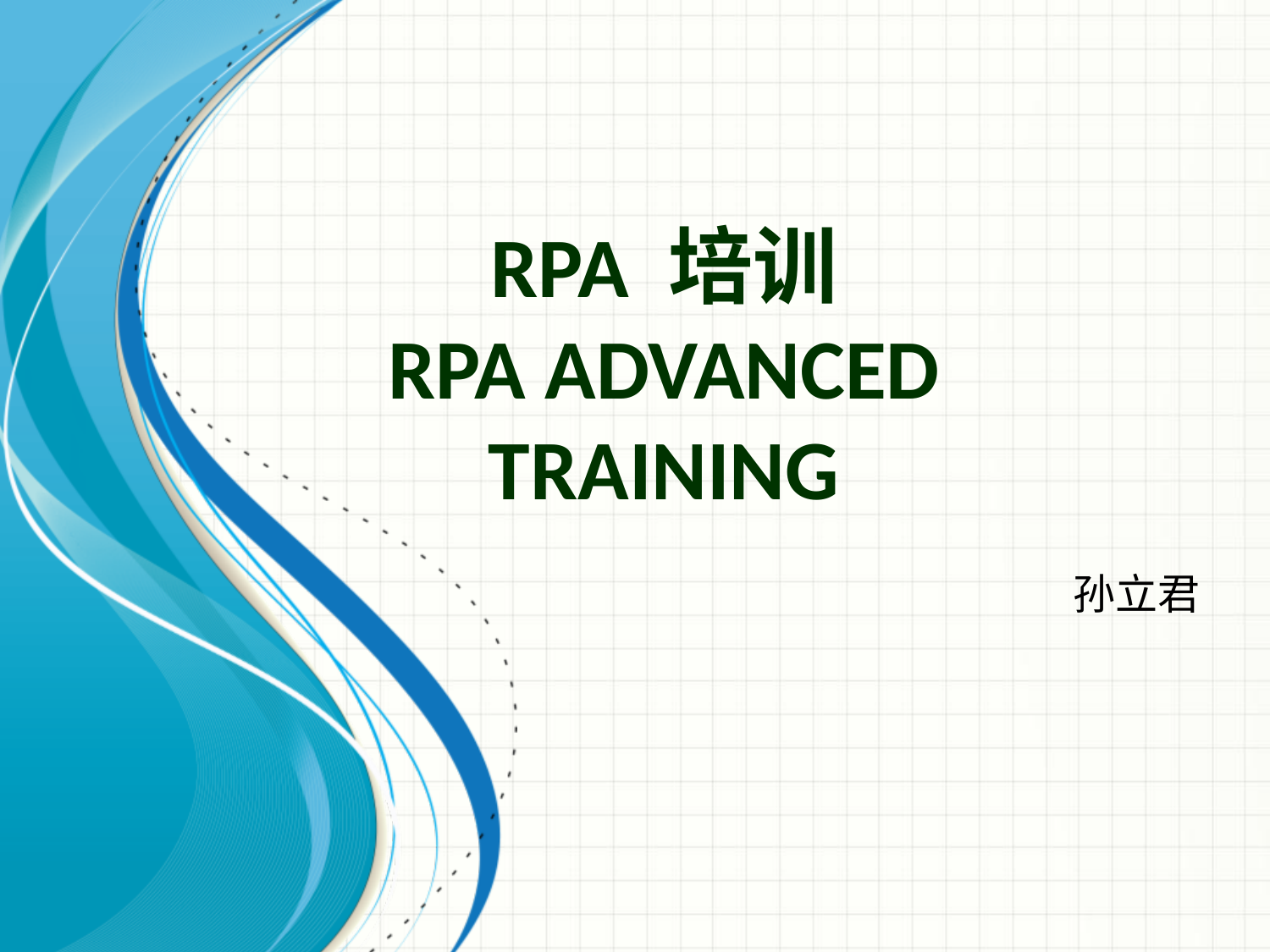

# RPA 培训 RPA Advanced Training
孙立君